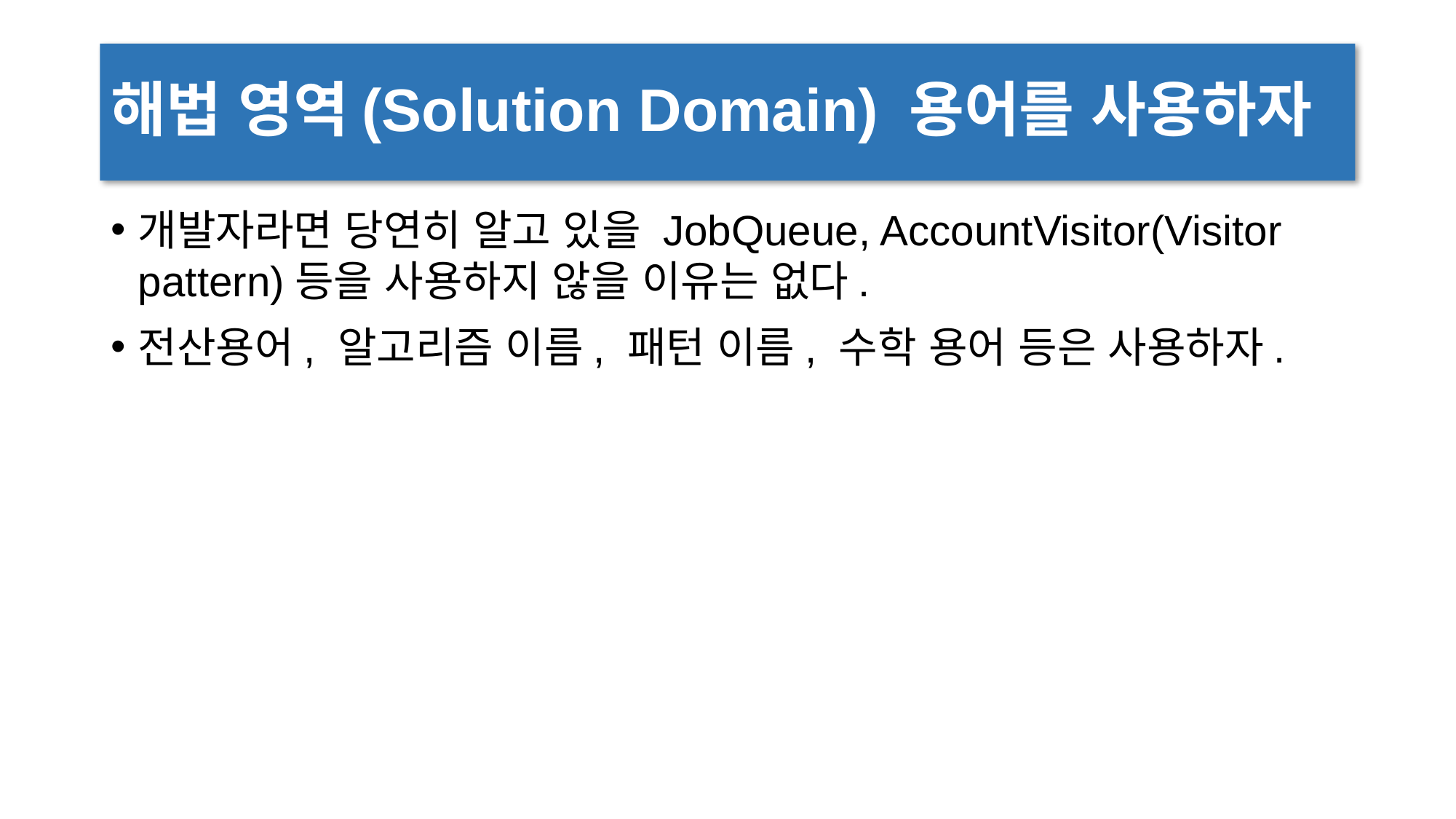

# 해법 영역(Solution Domain) 용어를 사용하자
개발자라면 당연히 알고 있을 JobQueue, AccountVisitor(Visitor pattern)등을 사용하지 않을 이유는 없다.
전산용어, 알고리즘 이름, 패턴 이름, 수학 용어 등은 사용하자.